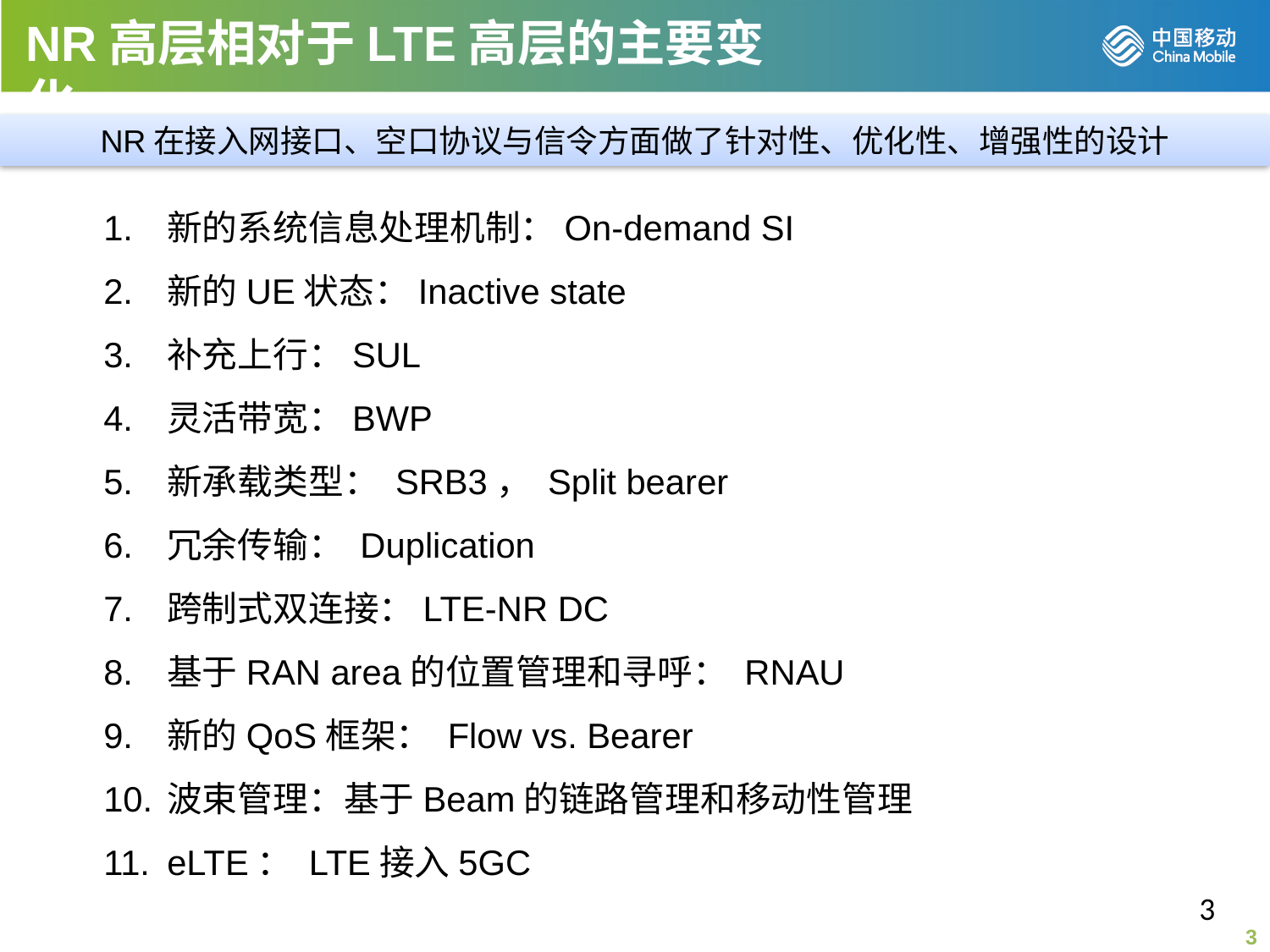

NR高层相对于LTE高层的主要变化
NR在接入网接口、空口协议与信令方面做了针对性、优化性、增强性的设计
新的系统信息处理机制：On-demand SI
新的UE状态：Inactive state
补充上行：SUL
灵活带宽：BWP
新承载类型： SRB3， Split bearer
冗余传输： Duplication
跨制式双连接：LTE-NR DC
基于RAN area的位置管理和寻呼： RNAU
新的QoS框架： Flow vs. Bearer
波束管理：基于Beam的链路管理和移动性管理
eLTE： LTE接入5GC
3